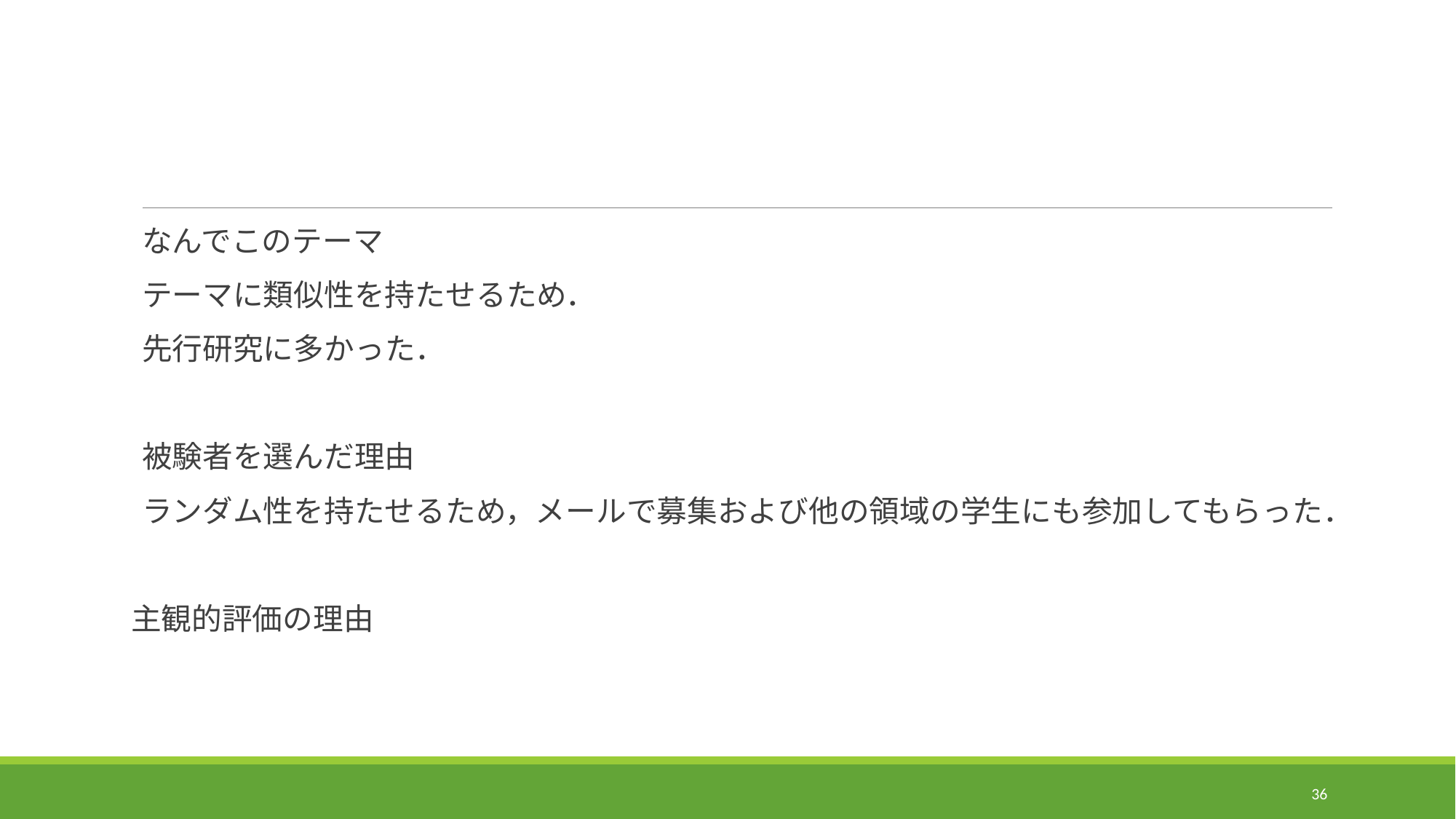

#
なんでこのテーマ
テーマに類似性を持たせるため．
先行研究に多かった．

被験者を選んだ理由
ランダム性を持たせるため，メールで募集および他の領域の学生にも参加してもらった．

主観的評価の理由

36